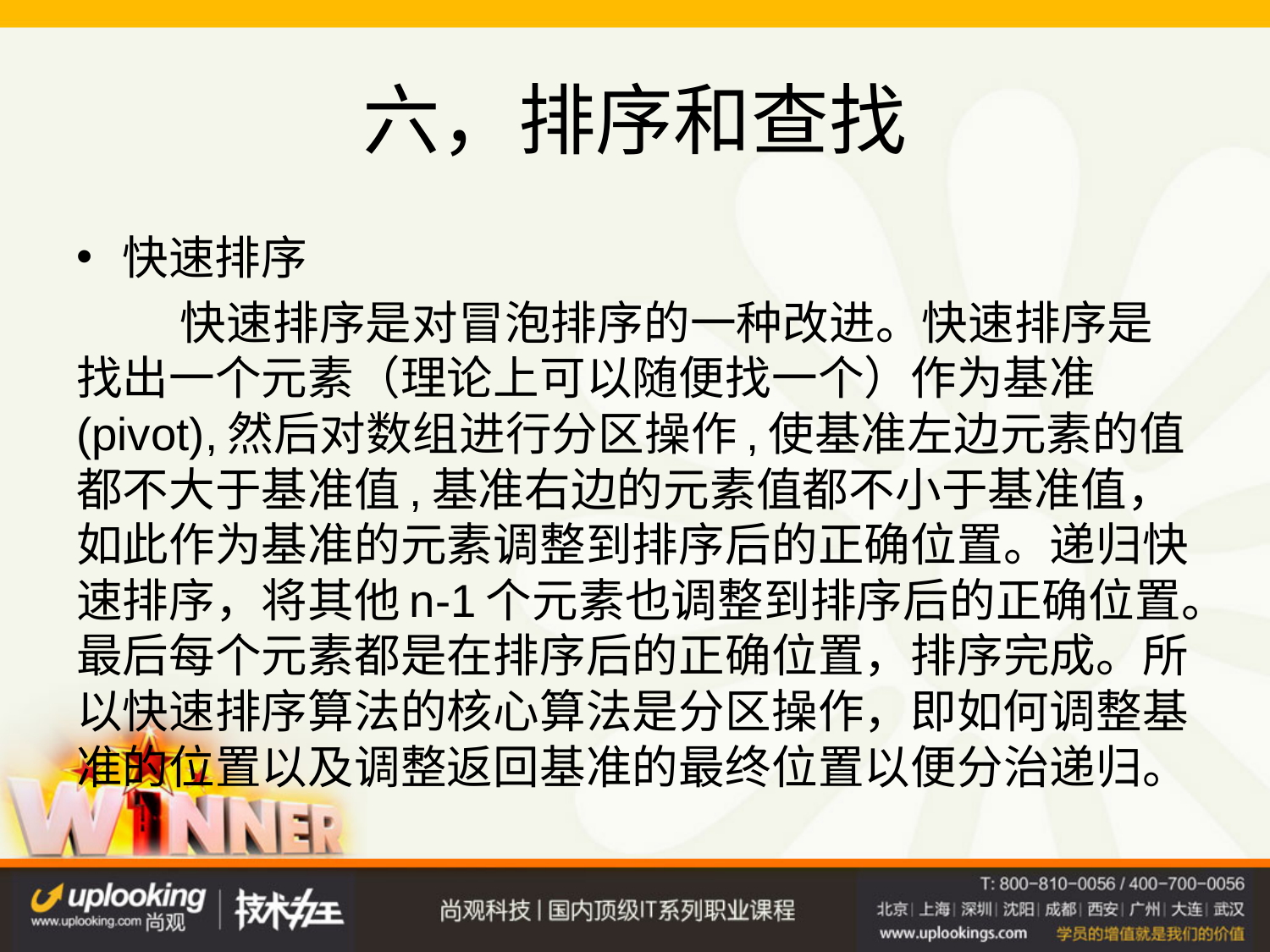

# 六，排序和查找
快速排序
	快速排序是对冒泡排序的一种改进。快速排序是找出一个元素（理论上可以随便找一个）作为基准(pivot),然后对数组进行分区操作,使基准左边元素的值都不大于基准值,基准右边的元素值都不小于基准值，如此作为基准的元素调整到排序后的正确位置。递归快速排序，将其他n-1个元素也调整到排序后的正确位置。最后每个元素都是在排序后的正确位置，排序完成。所以快速排序算法的核心算法是分区操作，即如何调整基准的位置以及调整返回基准的最终位置以便分治递归。